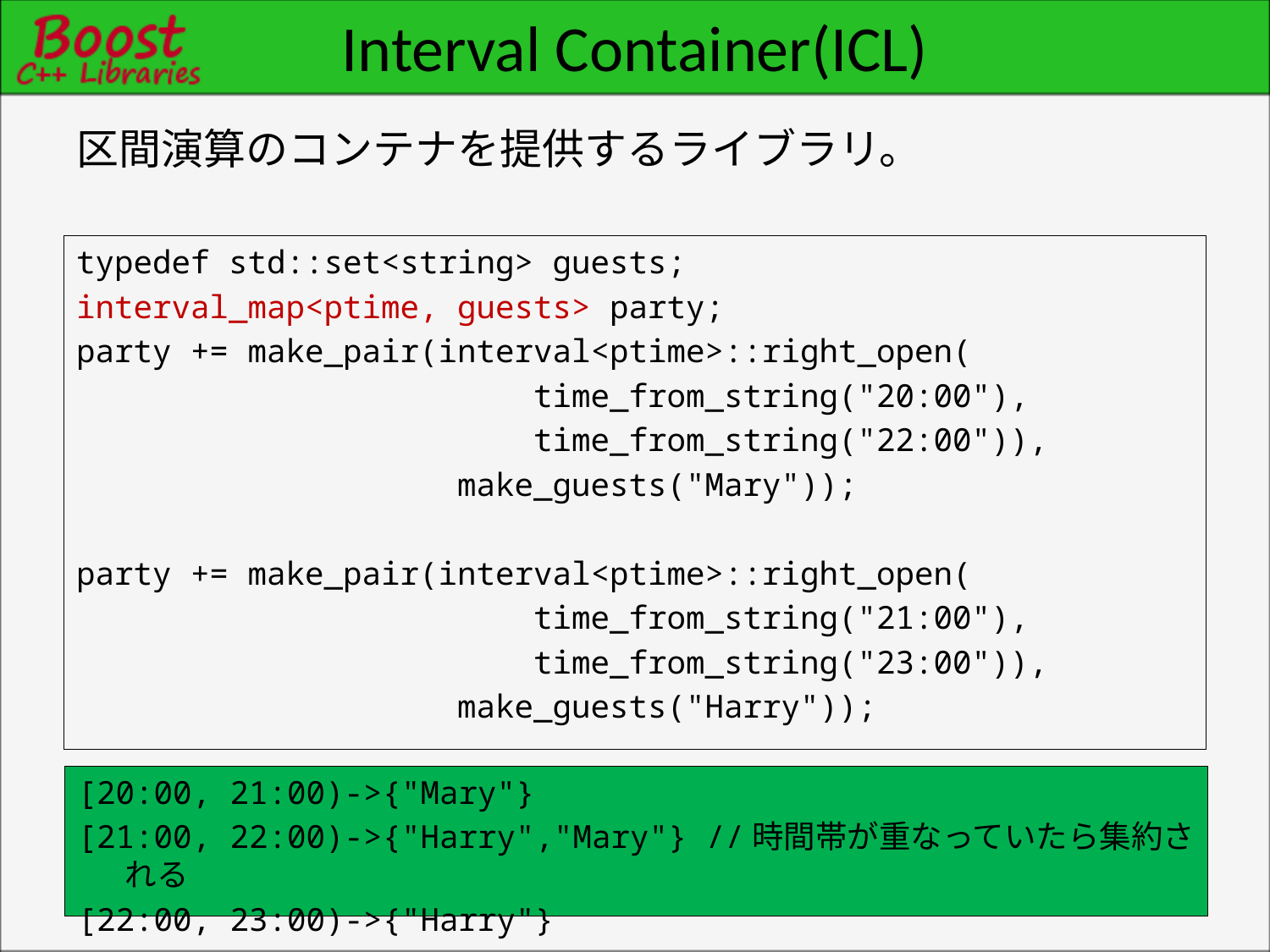

# Interval Container(ICL)
区間演算のコンテナを提供するライブラリ。
typedef std::set<string> guests;
interval_map<ptime, guests> party;
party += make_pair(interval<ptime>::right_open(
                        time_from_string("20:00"),
                        time_from_string("22:00")),
                    make_guests("Mary"));

party += make_pair(interval<ptime>::right_open(
                        time_from_string("21:00"),
                        time_from_string("23:00")),
                    make_guests("Harry"));
[20:00, 21:00)->{"Mary"}
[21:00, 22:00)->{"Harry","Mary"} //時間帯が重なっていたら集約される
[22:00, 23:00)->{"Harry"}